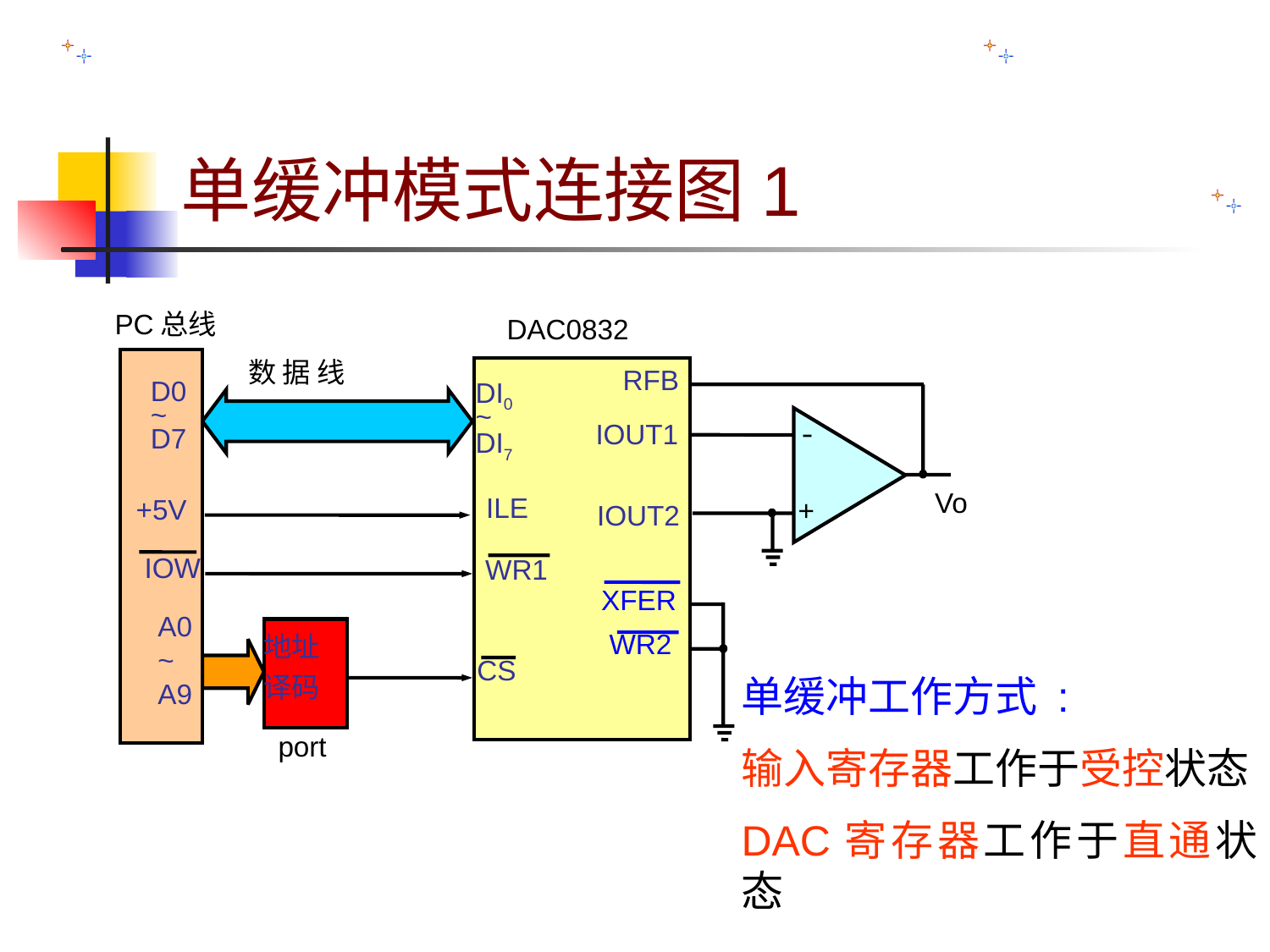

单缓冲模式连接图1
PC总线

DAC0832

D0
~
D7
+5V
IOW

A0
~
A9
数 据 线

RFB
DI0
~
DI7

-
IOUT1

Vo
ILE
+
IOUT2

WR1

XFER

地址
译码
 WR2

CS

port

单缓冲工作方式 :
输入寄存器工作于受控状态
DAC寄存器工作于直通状态